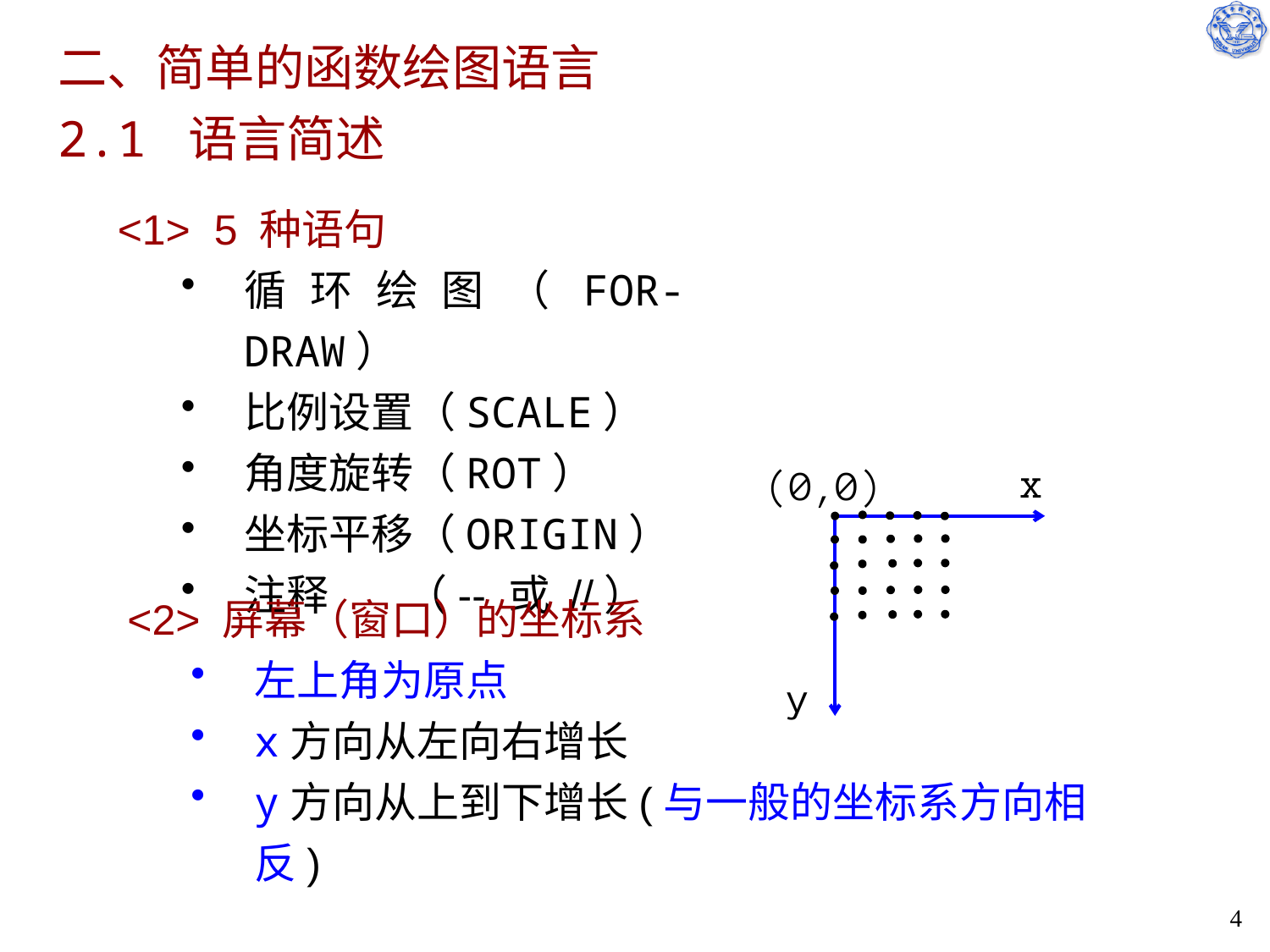

# 二、简单的函数绘图语言 2.1 语言简述
<1>  5 种语句
循环绘图（FOR-DRAW）
比例设置（SCALE）
角度旋转（ROT）
坐标平移（ORIGIN）
注释        （-- 或 //）
x
(0,0)

y
<2> 屏幕（窗口）的坐标系
左上角为原点
x方向从左向右增长
y方向从上到下增长(与一般的坐标系方向相反)
4